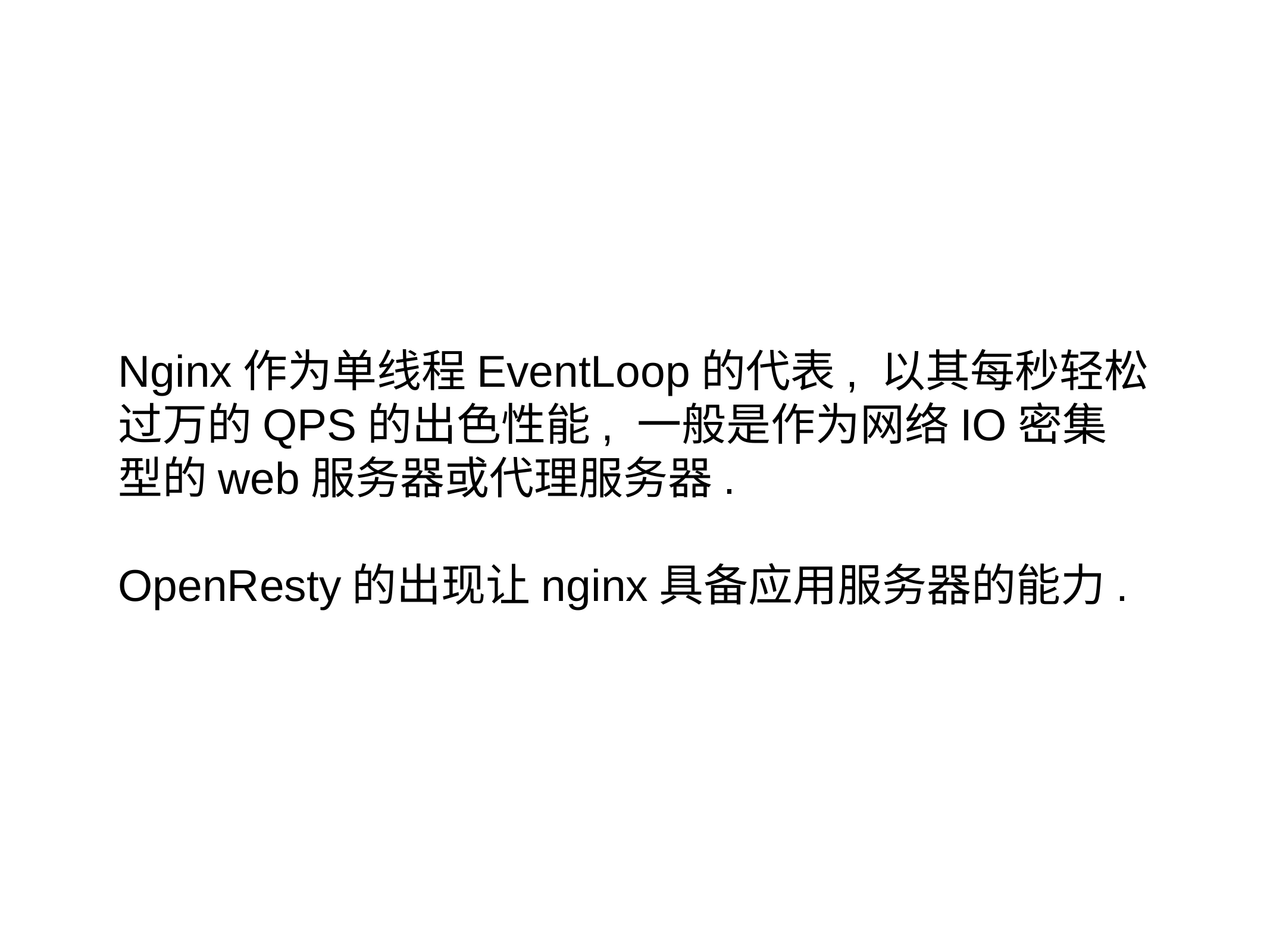

Nginx作为单线程EventLoop的代表, 以其每秒轻松过万的QPS的出色性能, 一般是作为网络IO密集型的web服务器或代理服务器.

OpenResty的出现让nginx具备应用服务器的能力.